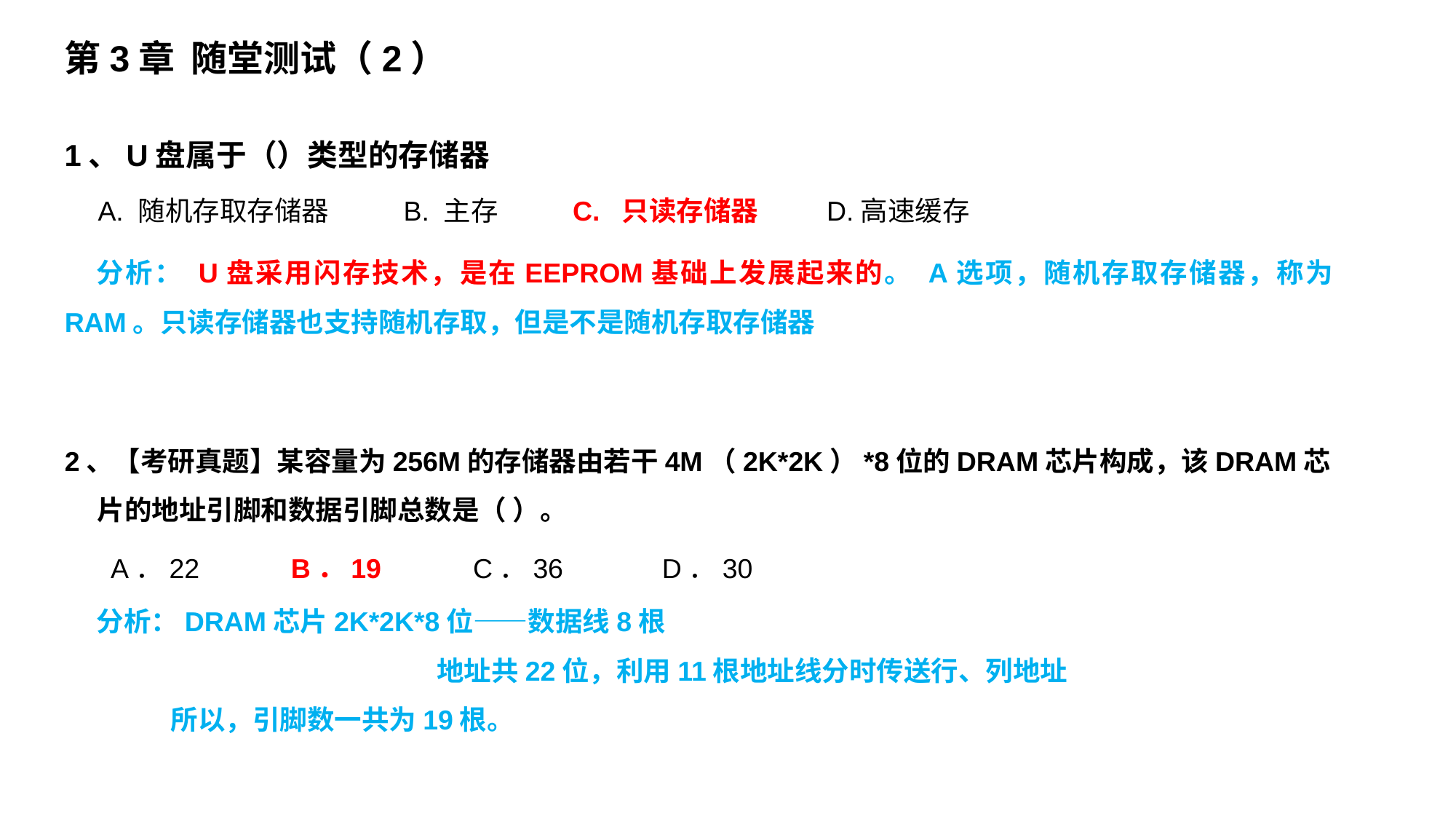

第3章  随堂测试（2）
1、U盘属于（）类型的存储器
    A. 随机存取存储器           B. 主存           C.  只读存储器          D.高速缓存
分析： U盘采用闪存技术，是在EEPROM基础上发展起来的。 A选项，随机存取存储器，称为RAM。只读存储器也支持随机存取，但是不是随机存取存储器
2、【考研真题】某容量为256M的存储器由若干4M（2K*2K）*8位的DRAM芯片构成，该DRAM芯片的地址引脚和数据引脚总数是（ ）。
　  A．22            B．19            C．36             D．30
分析：DRAM芯片2K*2K*8位——数据线8根
                                                      地址共22位，利用11根地址线分时传送行、列地址
           所以，引脚数一共为19根。